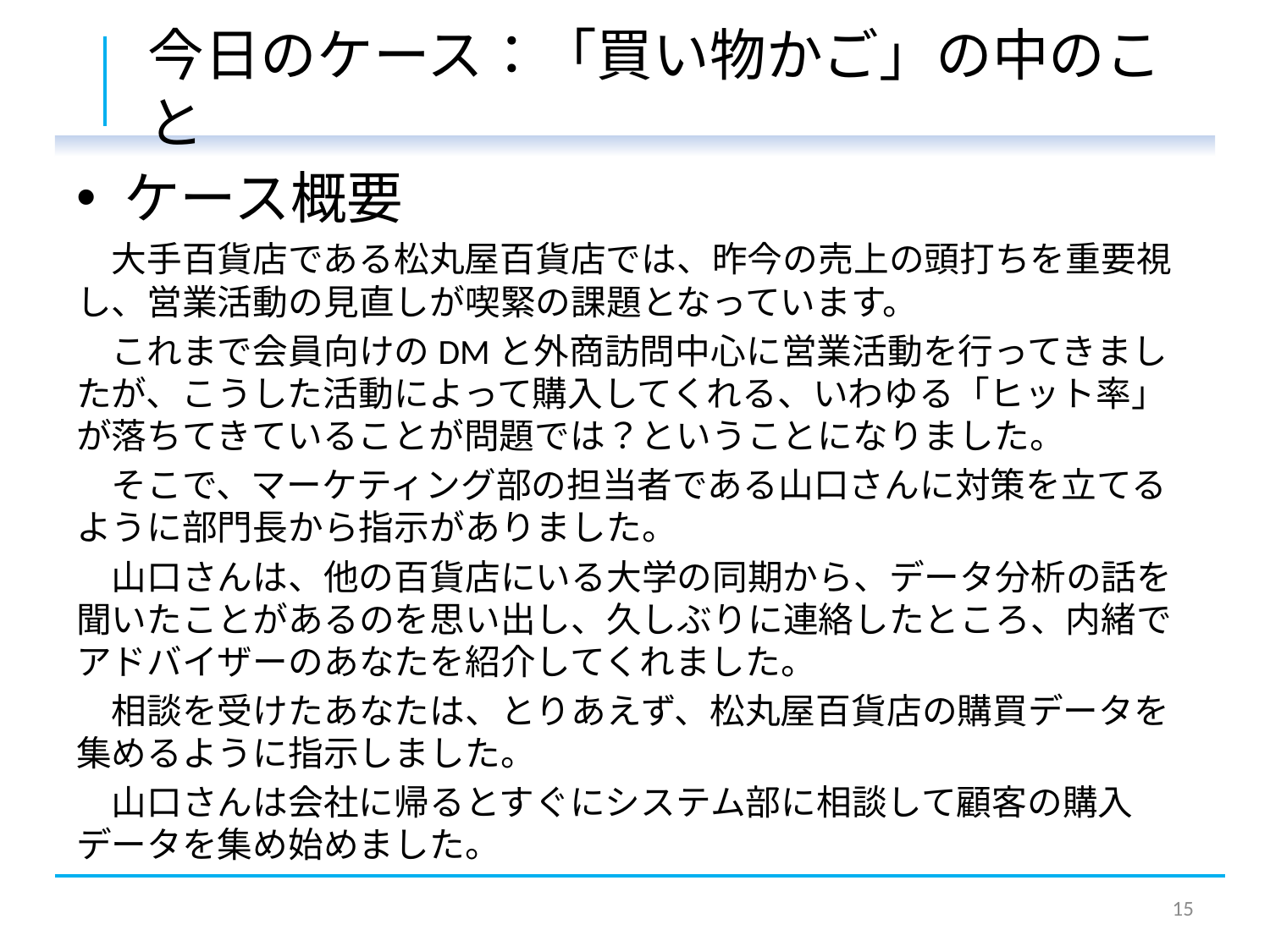

# 今日のケース：「買い物かご」の中のこと
ケース概要
　大手百貨店である松丸屋百貨店では、昨今の売上の頭打ちを重要視し、営業活動の見直しが喫緊の課題となっています。
　これまで会員向けのDMと外商訪問中心に営業活動を行ってきましたが、こうした活動によって購入してくれる、いわゆる「ヒット率」が落ちてきていることが問題では？ということになりました。
　そこで、マーケティング部の担当者である山口さんに対策を立てるように部門長から指示がありました。
　山口さんは、他の百貨店にいる大学の同期から、データ分析の話を聞いたことがあるのを思い出し、久しぶりに連絡したところ、内緒でアドバイザーのあなたを紹介してくれました。
　相談を受けたあなたは、とりあえず、松丸屋百貨店の購買データを集めるように指示しました。
　山口さんは会社に帰るとすぐにシステム部に相談して顧客の購入データを集め始めました。

15